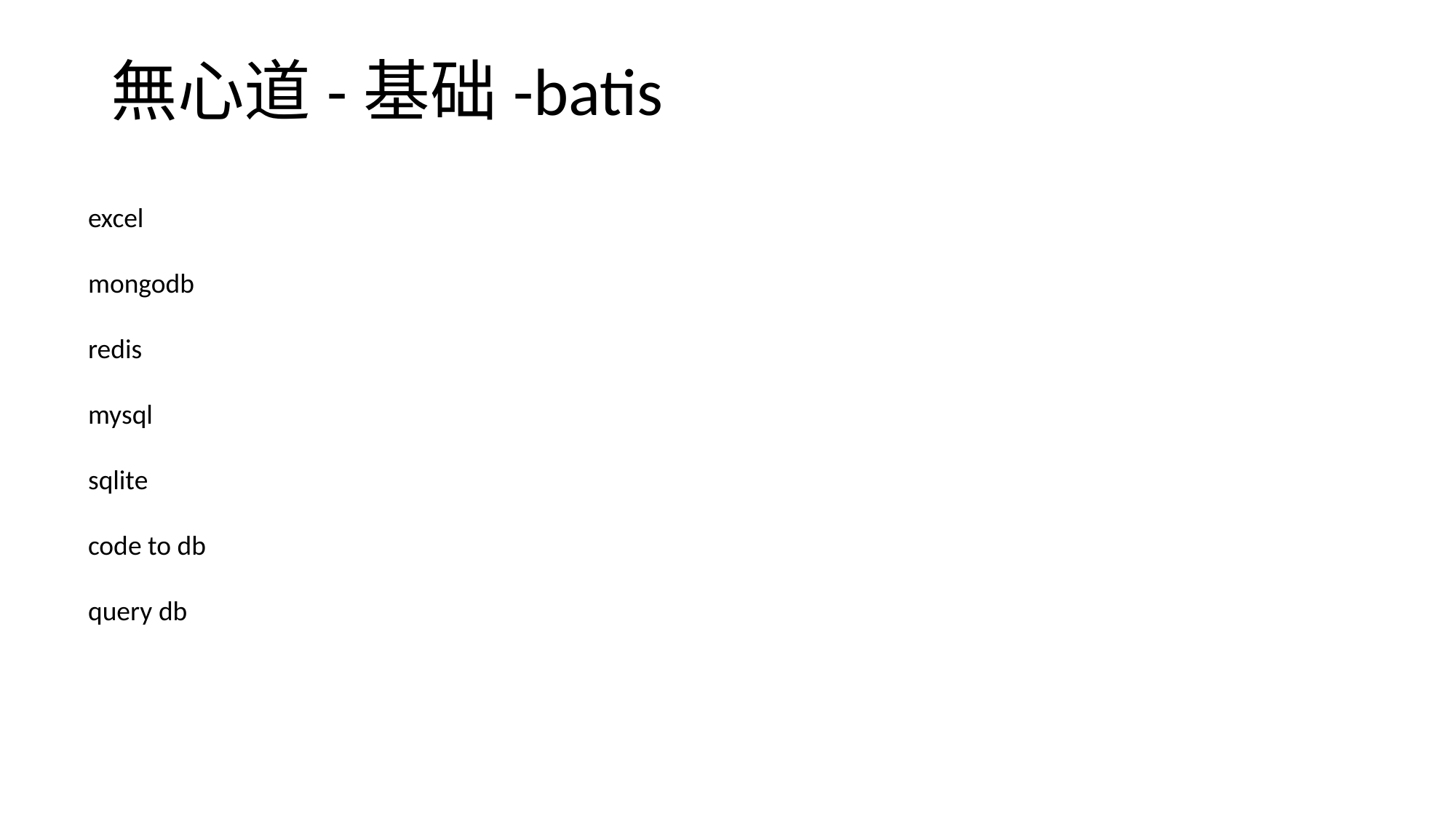

# 無心道-基础-batis
excel

mongodb

redis

mysql

sqlite

code to db

query db